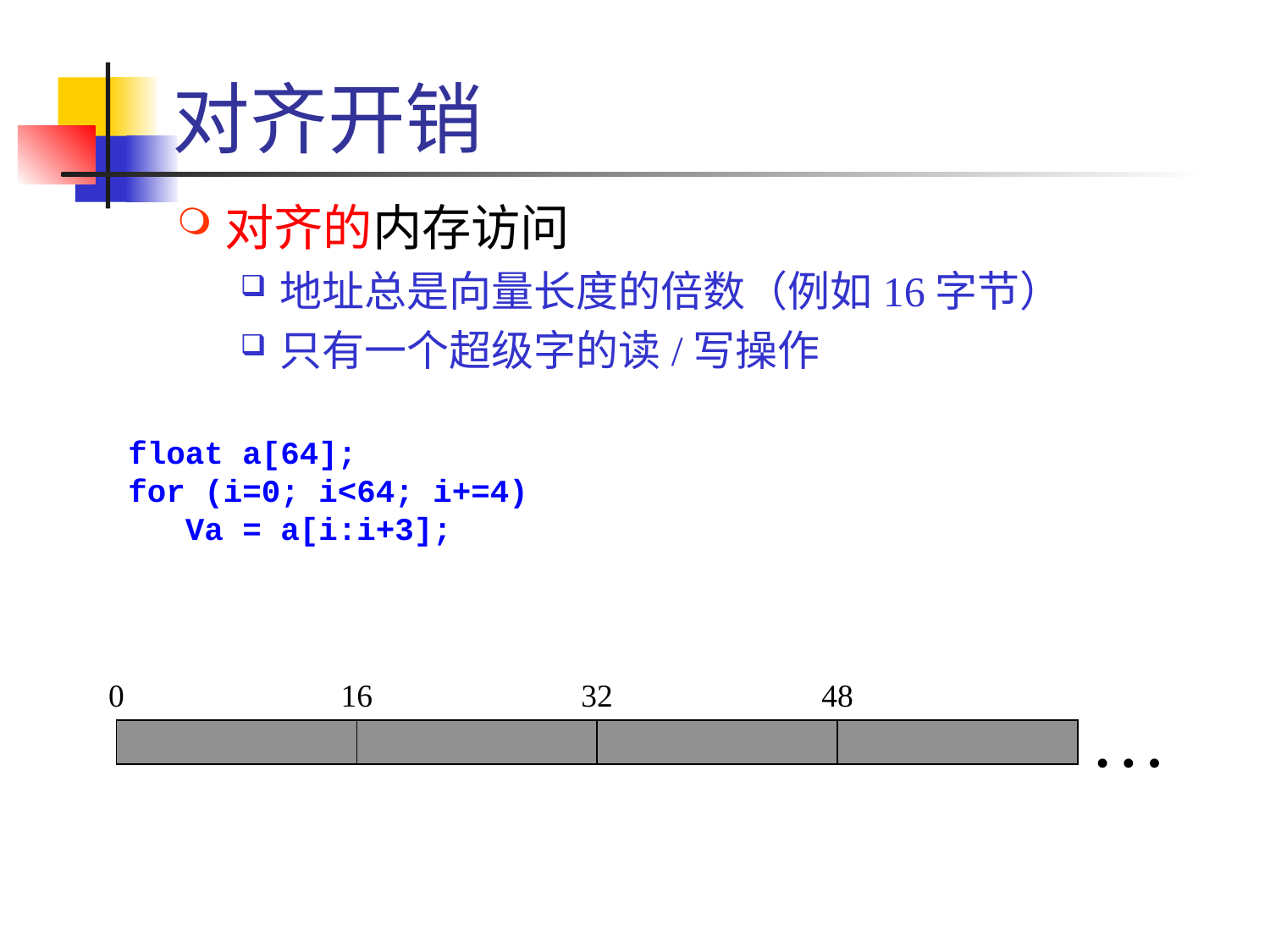

# 对齐开销
对齐的内存访问
地址总是向量长度的倍数（例如16字节）
只有一个超级字的读/写操作
float a[64];
for (i=0; i<64; i+=4)
   Va = a[i:i+3];
0

16

32

48

…